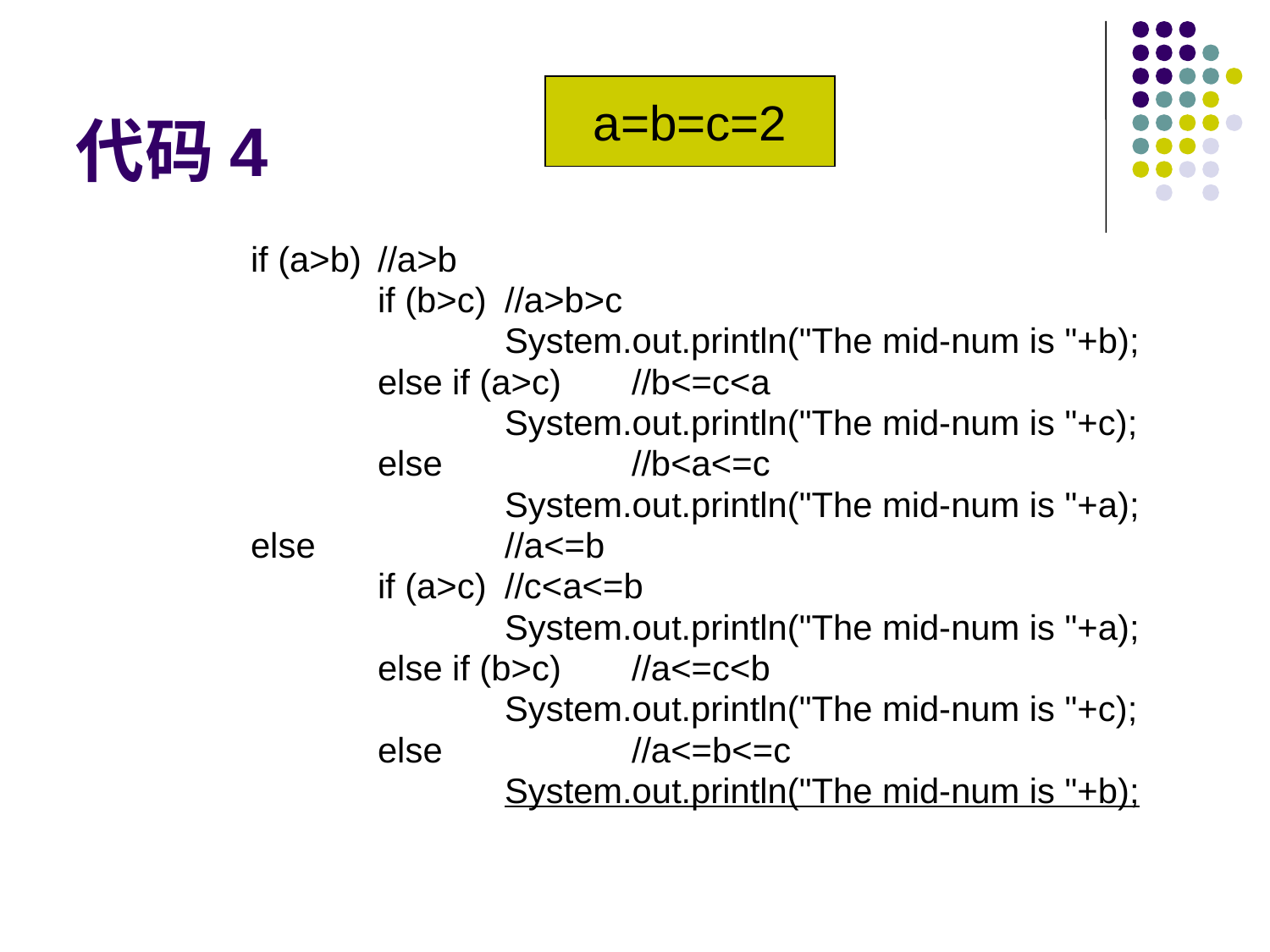

# 代码4
a=b=c=2
		if (a>b)	//a>b
			if (b>c)	//a>b>c
				System.out.println("The mid-num is "+b);
			else if (a>c)	//b<=c<a
				System.out.println("The mid-num is "+c);
			else		//b<a<=c
				System.out.println("The mid-num is "+a);
		else		//a<=b
			if (a>c)	//c<a<=b
				System.out.println("The mid-num is "+a);
			else if (b>c)	//a<=c<b
				System.out.println("The mid-num is "+c);
			else		//a<=b<=c
				System.out.println("The mid-num is "+b);
14